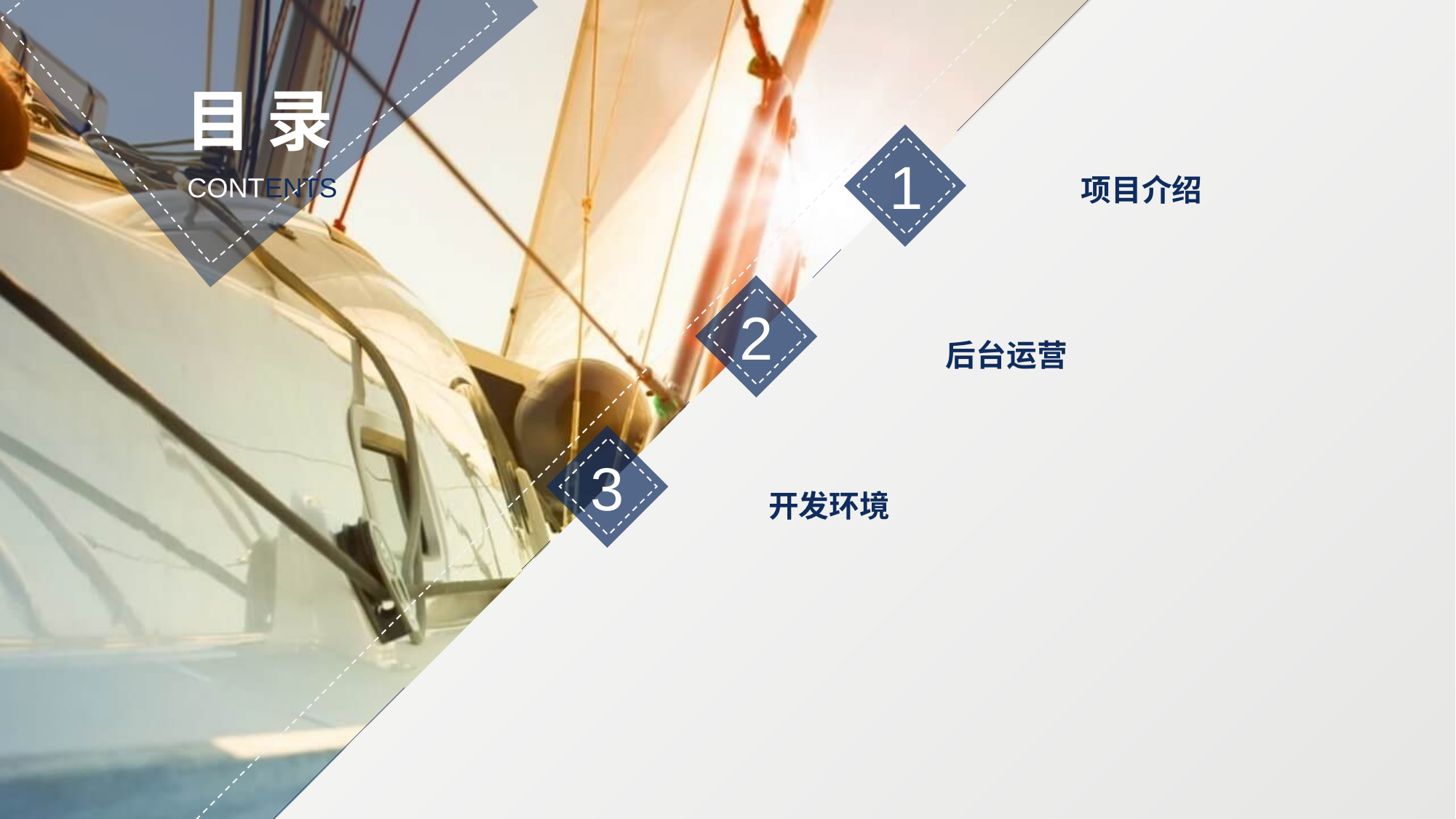

目 录
CONTENTS

1

项目介绍

2

后台运营
3

开发环境